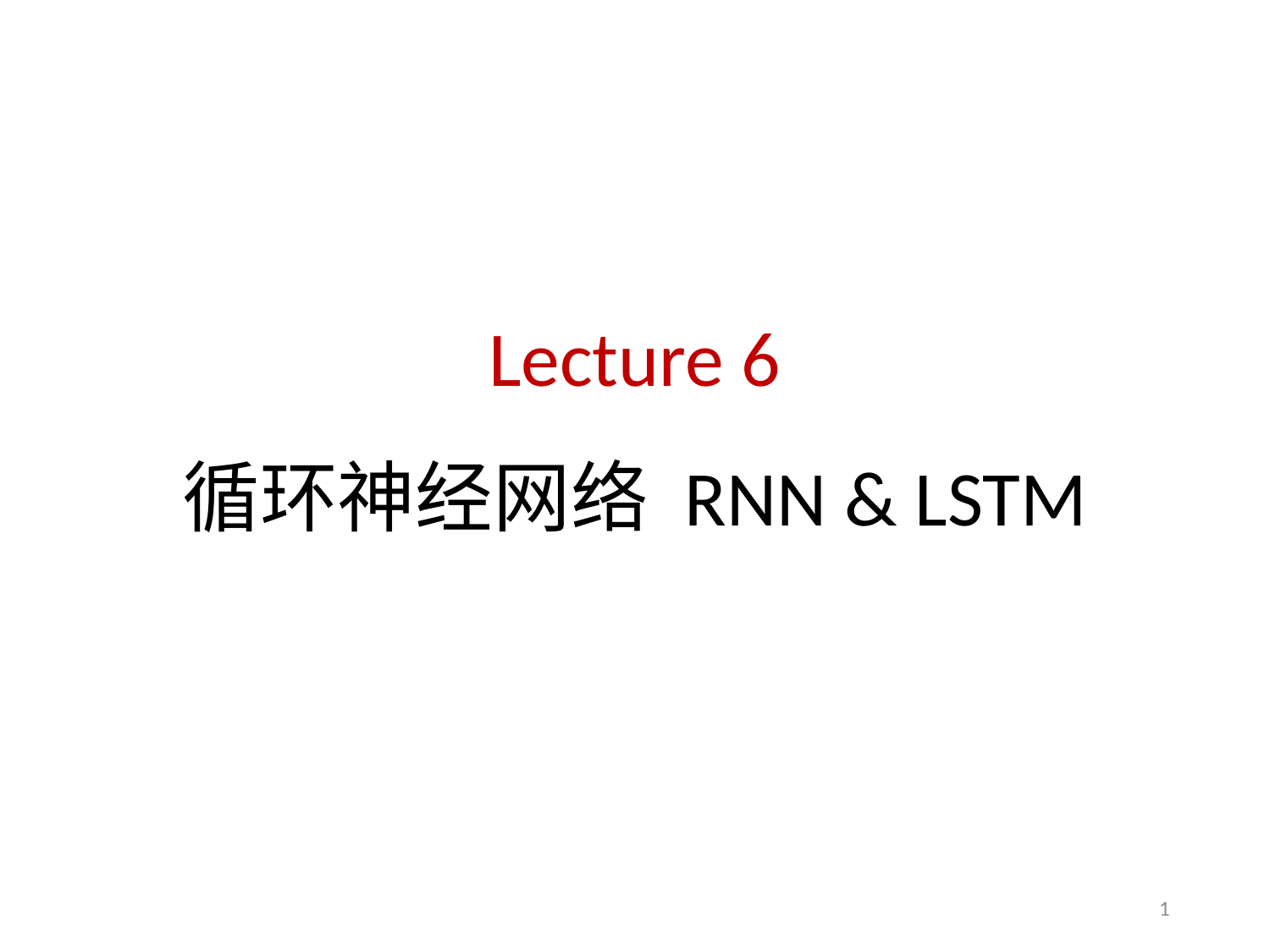

# Lecture 6 循环神经网络 RNN & LSTM
1